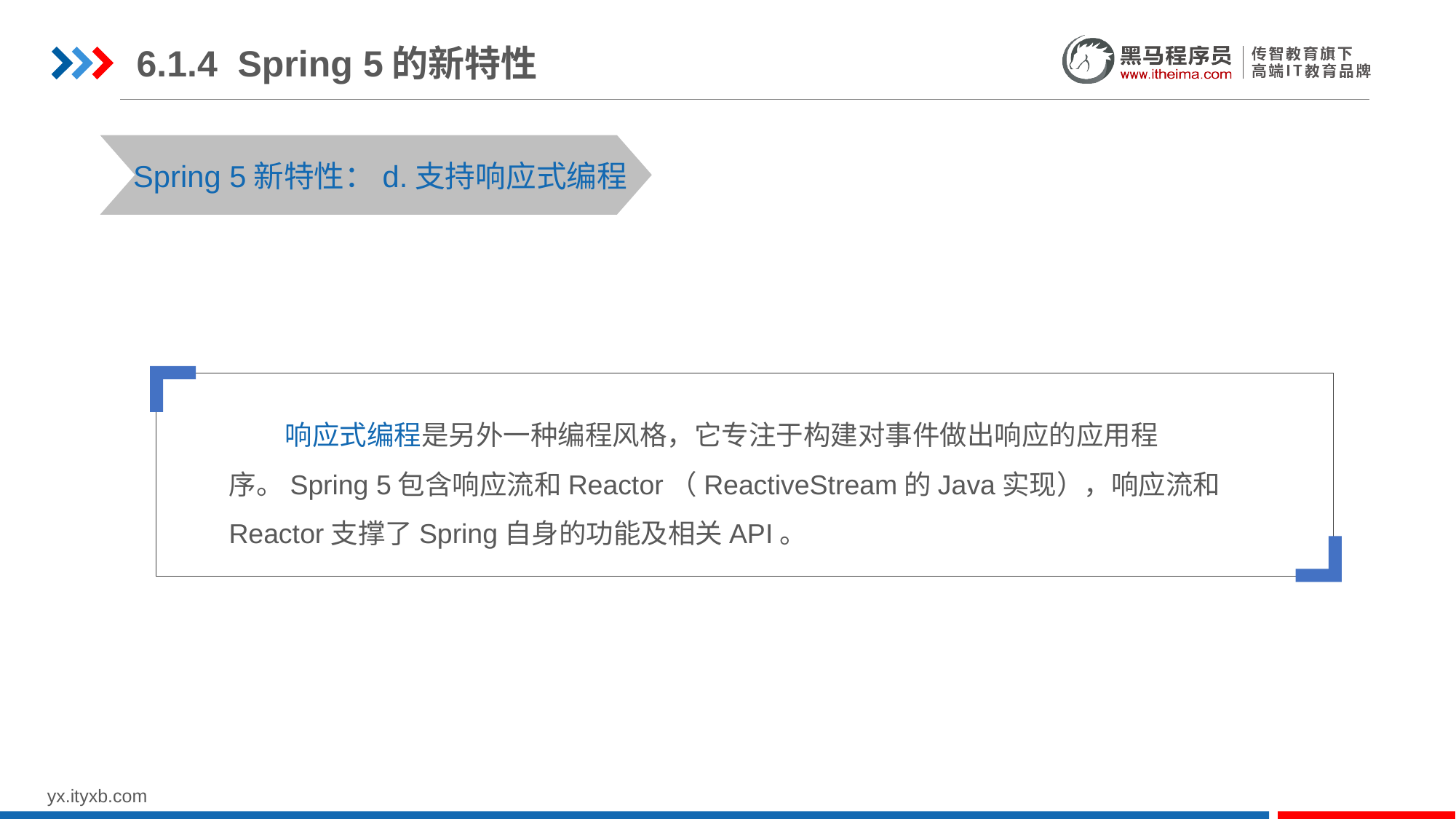

6.1.4  Spring 5的新特性

STEP  01
STEP  03
Spring 5新特性：d.支持响应式编程

        响应式编程是另外一种编程风格，它专注于构建对事件做出响应的应用程序。Spring 5包含响应流和Reactor（ReactiveStream的Java实现），响应流和Reactor支撑了Spring自身的功能及相关API。